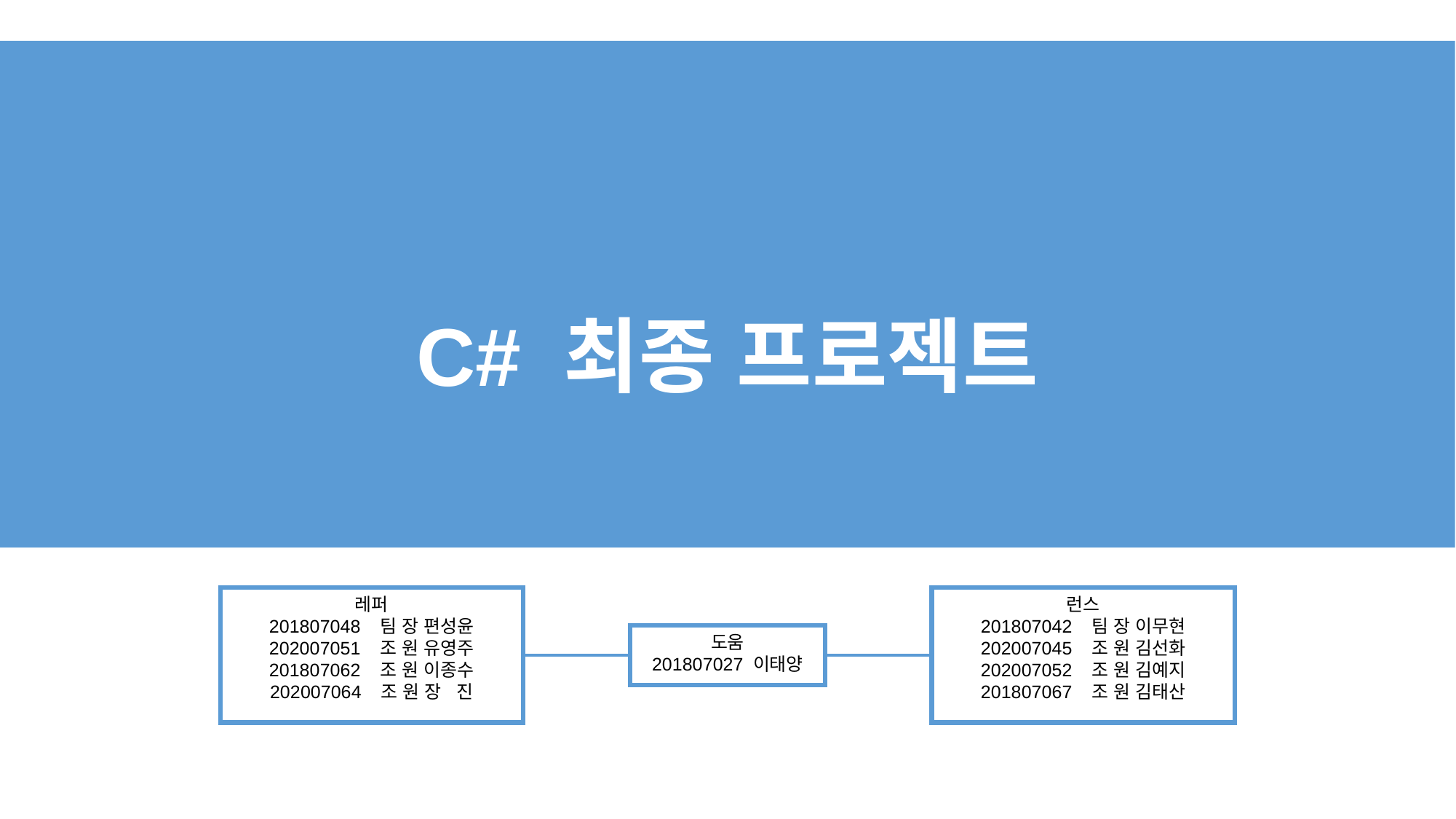

#
C# 최종 프로젝트
레퍼
201807048   팀 장 편성윤
202007051   조 원 유영주
201807062   조 원 이종수
202007064   조 원 장   진

런스
201807042   팀 장 이무현
202007045   조 원 김선화
202007052   조 원 김예지
201807067   조 원 김태산

도움
201807027 이태양